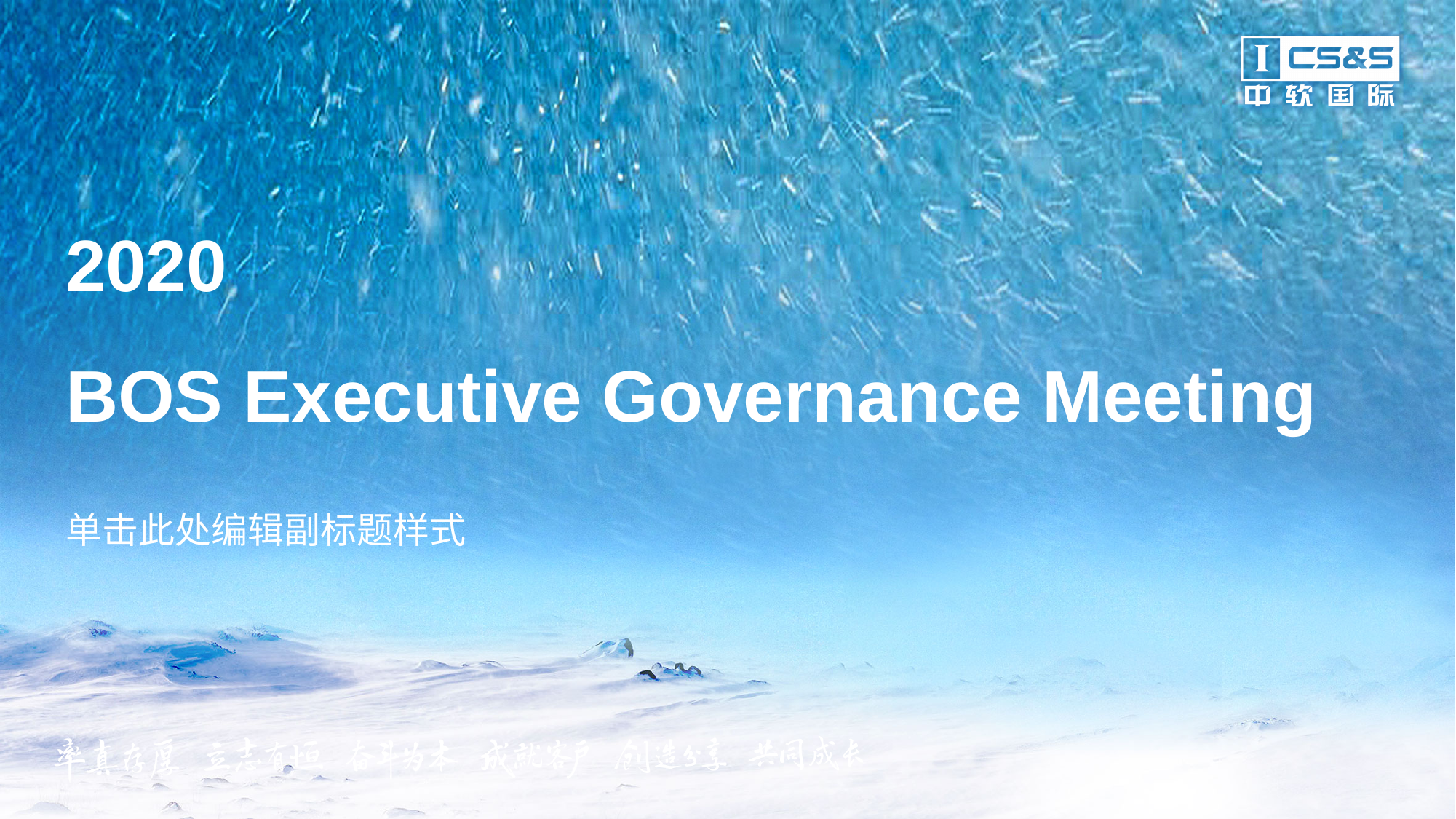

# 2020 BOS Executive Governance Meeting
单击此处编辑副标题样式